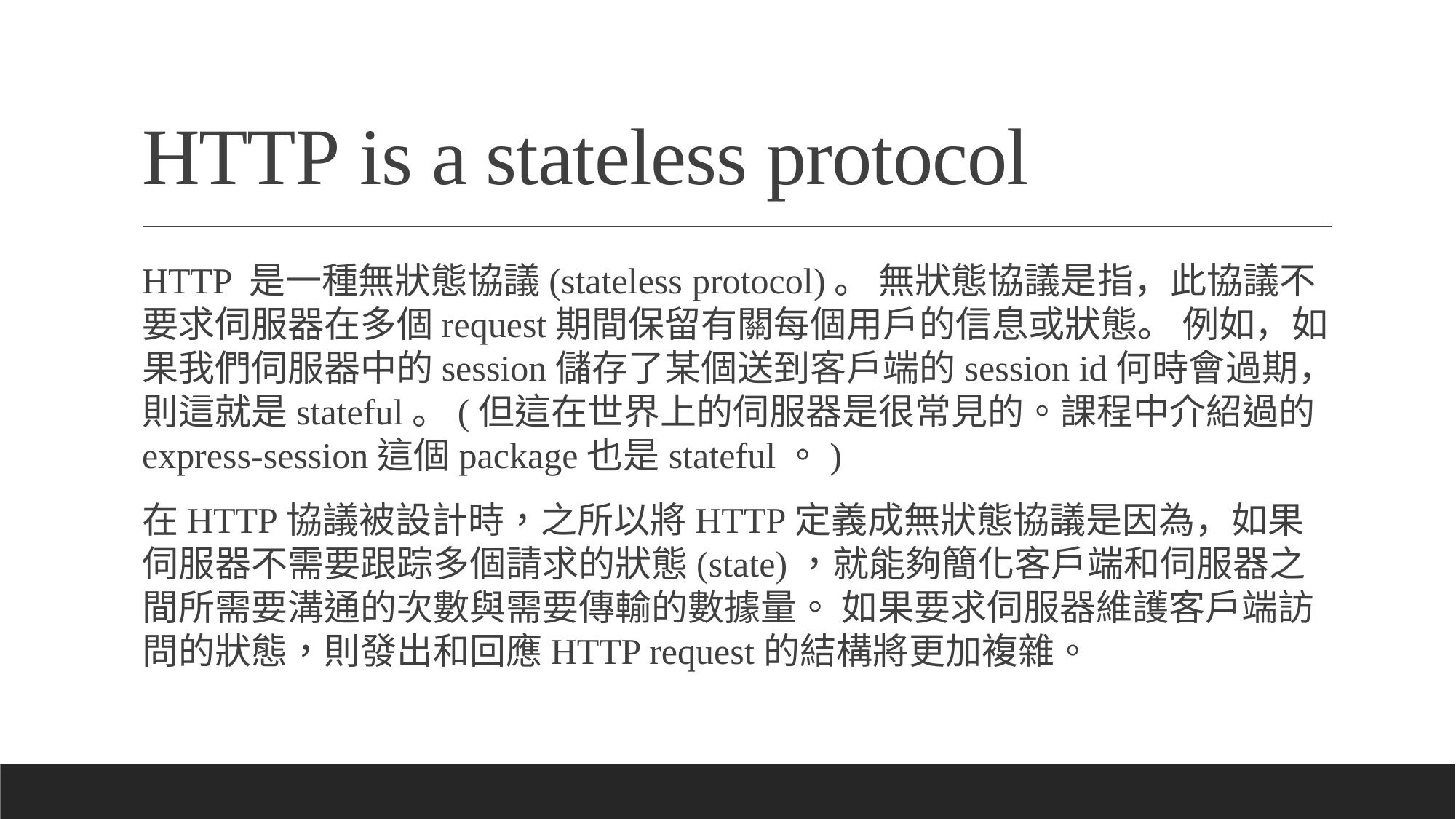

# HTTP is a stateless protocol
HTTP 是一種無狀態協議(stateless protocol)。 無狀態協議是指，此協議不要求伺服器在多個request期間保留有關每個用戶的信息或狀態。 例如，如果我們伺服器中的session儲存了某個送到客戶端的session id何時會過期，則這就是stateful。(但這在世界上的伺服器是很常見的。課程中介紹過的express-session這個package也是stateful。)
在HTTP協議被設計時，之所以將HTTP定義成無狀態協議是因為，如果伺服器不需要跟踪多個請求的狀態(state)，就能夠簡化客戶端和伺服器之間所需要溝通的次數與需要傳輸的數據量。 如果要求伺服器維護客戶端訪問的狀態，則發出和回應HTTP request的結構將更加複雜。